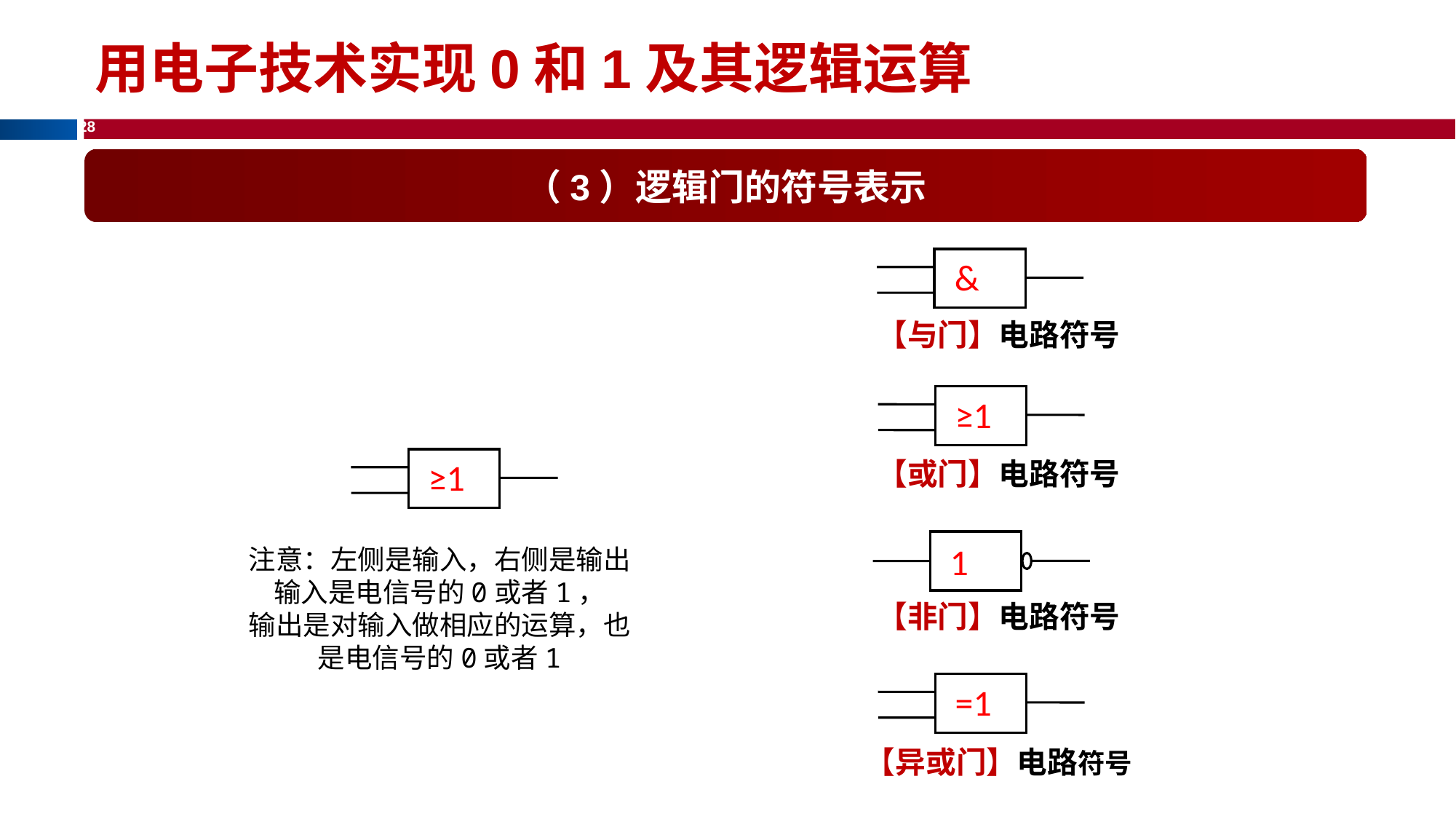

用电子技术实现0和1及其逻辑运算
（3）逻辑门的符号表示

&

【与门】电路符号

≥1

≥1

【或门】电路符号

1

注意：左侧是输入，右侧是输出
输入是电信号的0或者1，
输出是对输入做相应的运算，也是电信号的0或者1
【非门】电路符号

=1

【异或门】电路符号